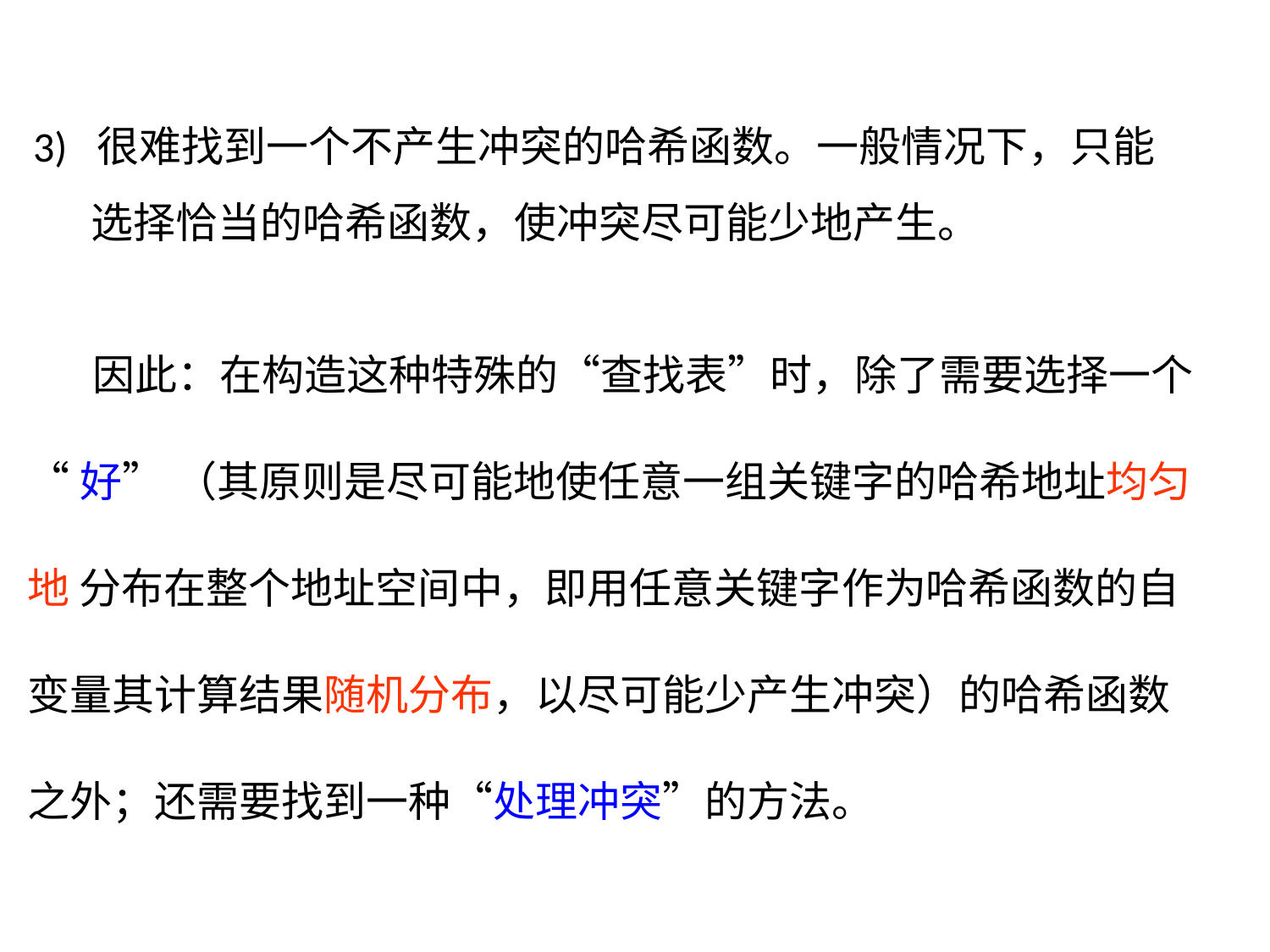

3)  很难找到一个不产生冲突的哈希函数。一般情况下，只能
      选择恰当的哈希函数，使冲突尽可能少地产生。
        因此：在构造这种特殊的“查找表”时，除了需要选择一个
“好” （其原则是尽可能地使任意一组关键字的哈希地址均匀地 分布在整个地址空间中，即用任意关键字作为哈希函数的自变量其计算结果随机分布，以尽可能少产生冲突）的哈希函数之外；还需要找到一种“处理冲突”的方法。